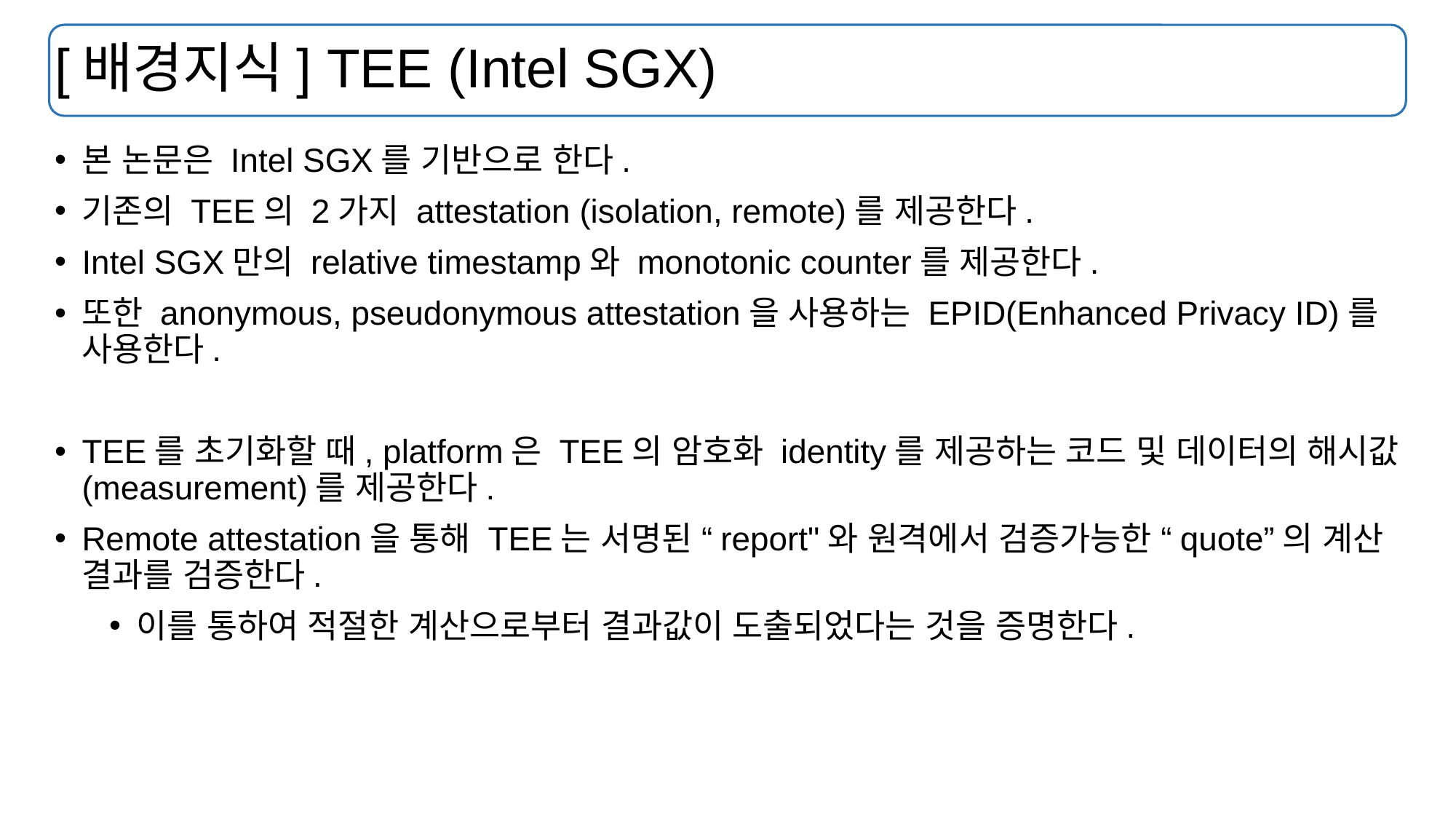

# [배경지식] TEE (Intel SGX)
본 논문은 Intel SGX를 기반으로 한다.
기존의 TEE의 2가지 attestation (isolation, remote)를 제공한다.
Intel SGX만의 relative timestamp와 monotonic counter를 제공한다.
또한 anonymous, pseudonymous attestation을 사용하는 EPID(Enhanced Privacy ID)를 사용한다.

TEE를 초기화할 때, platform은 TEE의 암호화 identity를 제공하는 코드 및 데이터의 해시값(measurement)를 제공한다.
Remote attestation을 통해 TEE는 서명된 “report"와 원격에서 검증가능한 “quote”의 계산 결과를 검증한다.
이를 통하여 적절한 계산으로부터 결과값이 도출되었다는 것을 증명한다.
6